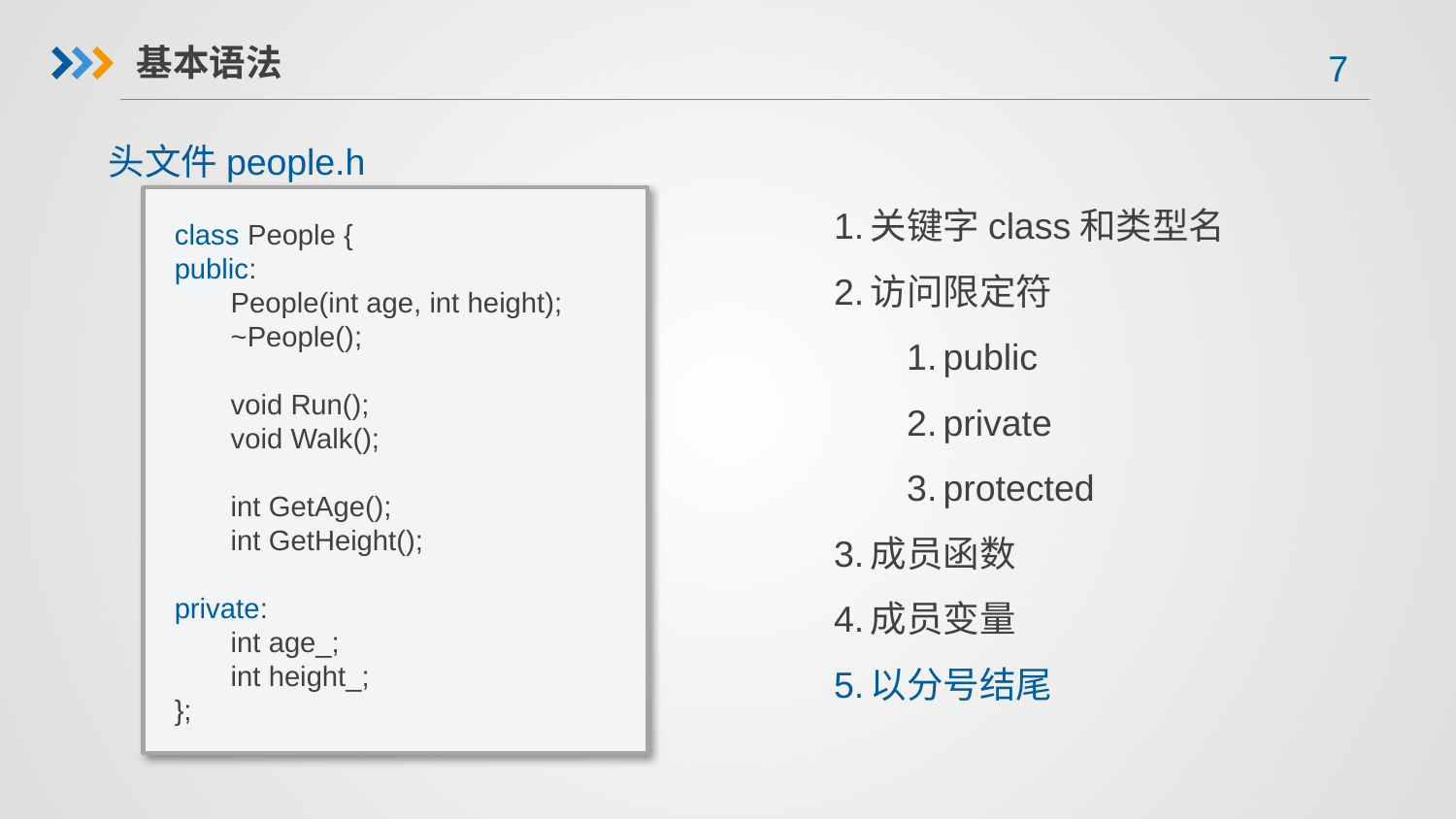

基本语法
头文件people.h
关键字class和类型名
访问限定符
public
private
protected
成员函数
成员变量
以分号结尾

class People {
public:
       People(int age, int height);
       ~People();

       void Run();
       void Walk();

       int GetAge();
       int GetHeight();

private:
       int age_;
       int height_;
};